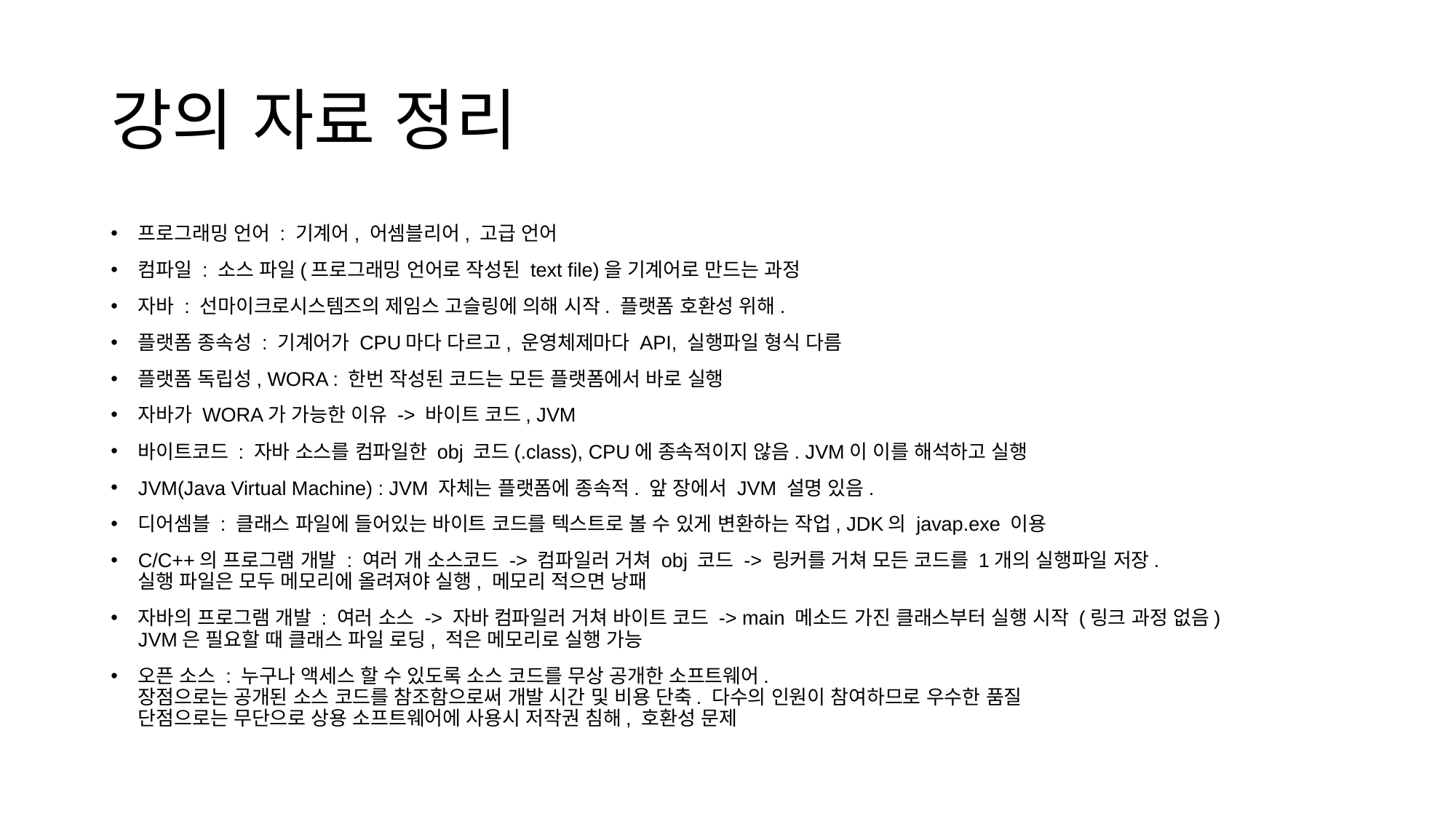

# 강의 자료 정리
프로그래밍 언어 : 기계어, 어셈블리어, 고급 언어
컴파일 : 소스 파일(프로그래밍 언어로 작성된 text file)을 기계어로 만드는 과정
자바 : 선마이크로시스템즈의 제임스 고슬링에 의해 시작. 플랫폼 호환성 위해.
플랫폼 종속성 : 기계어가 CPU마다 다르고, 운영체제마다 API, 실행파일 형식 다름
플랫폼 독립성, WORA : 한번 작성된 코드는 모든 플랫폼에서 바로 실행
자바가 WORA가 가능한 이유 -> 바이트 코드, JVM
바이트코드 : 자바 소스를 컴파일한 obj 코드(.class), CPU에 종속적이지 않음. JVM이 이를 해석하고 실행
JVM(Java Virtual Machine) : JVM 자체는 플랫폼에 종속적. 앞 장에서 JVM 설명 있음.
디어셈블 : 클래스 파일에 들어있는 바이트 코드를 텍스트로 볼 수 있게 변환하는 작업, JDK의 javap.exe 이용
C/C++의 프로그램 개발 : 여러 개 소스코드 -> 컴파일러 거쳐 obj 코드 -> 링커를 거쳐 모든 코드를 1개의 실행파일 저장.
실행 파일은 모두 메모리에 올려져야 실행, 메모리 적으면 낭패
자바의 프로그램 개발 : 여러 소스 -> 자바 컴파일러 거쳐 바이트 코드 -> main 메소드 가진 클래스부터 실행 시작 (링크 과정 없음)
JVM은 필요할 때 클래스 파일 로딩, 적은 메모리로 실행 가능
오픈 소스 : 누구나 액세스 할 수 있도록 소스 코드를 무상 공개한 소프트웨어.
장점으로는 공개된 소스 코드를 참조함으로써 개발 시간 및 비용 단축. 다수의 인원이 참여하므로 우수한 품질
단점으로는 무단으로 상용 소프트웨어에 사용시 저작권 침해, 호환성 문제